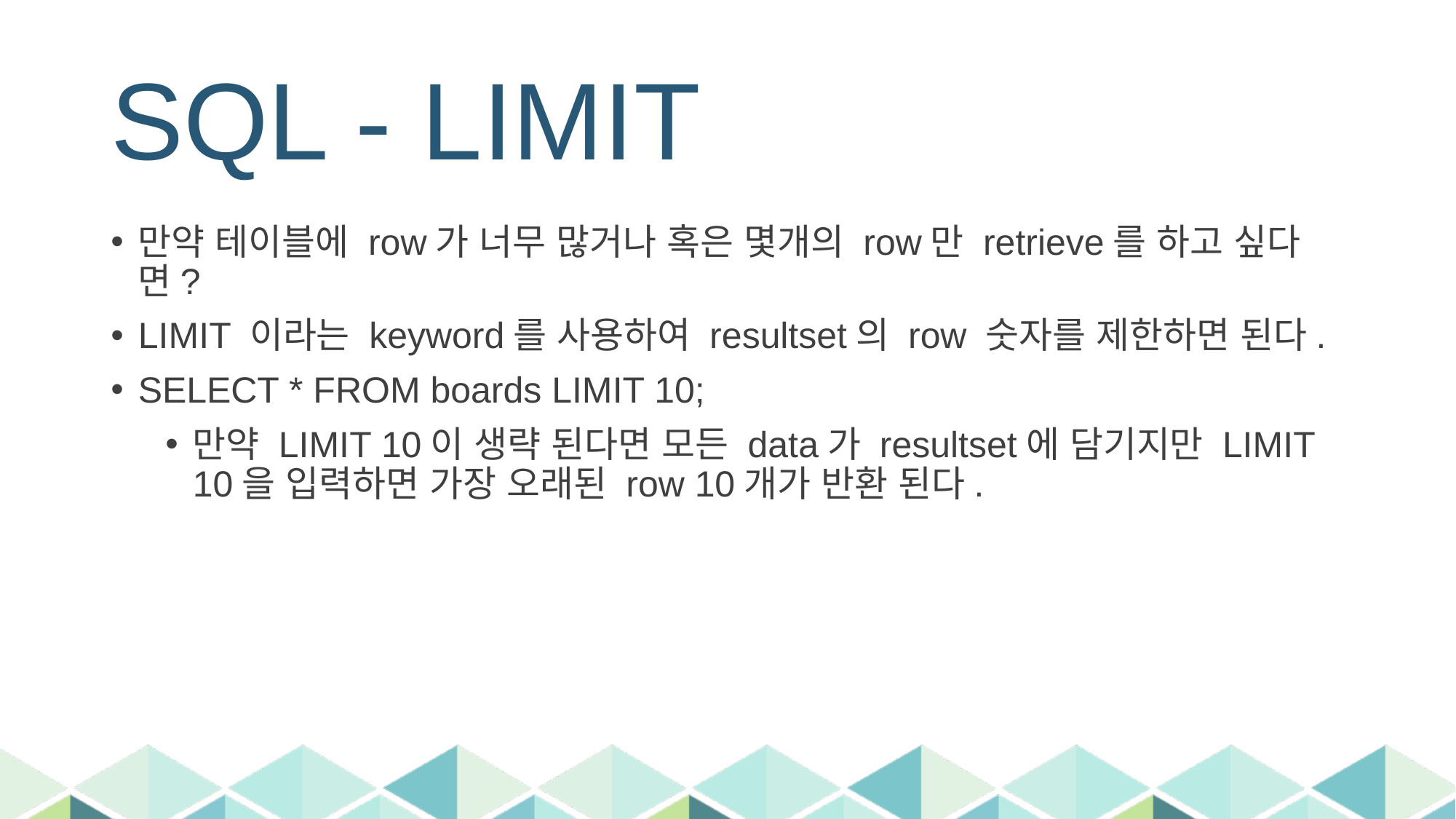

# SQL - LIMIT
만약 테이블에 row가 너무 많거나 혹은 몇개의 row만 retrieve를 하고 싶다면?
LIMIT 이라는 keyword를 사용하여 resultset의 row 숫자를 제한하면 된다.
SELECT * FROM boards LIMIT 10;
만약 LIMIT 10이 생략 된다면 모든 data가 resultset에 담기지만 LIMIT 10을 입력하면 가장 오래된 row 10개가 반환 된다.